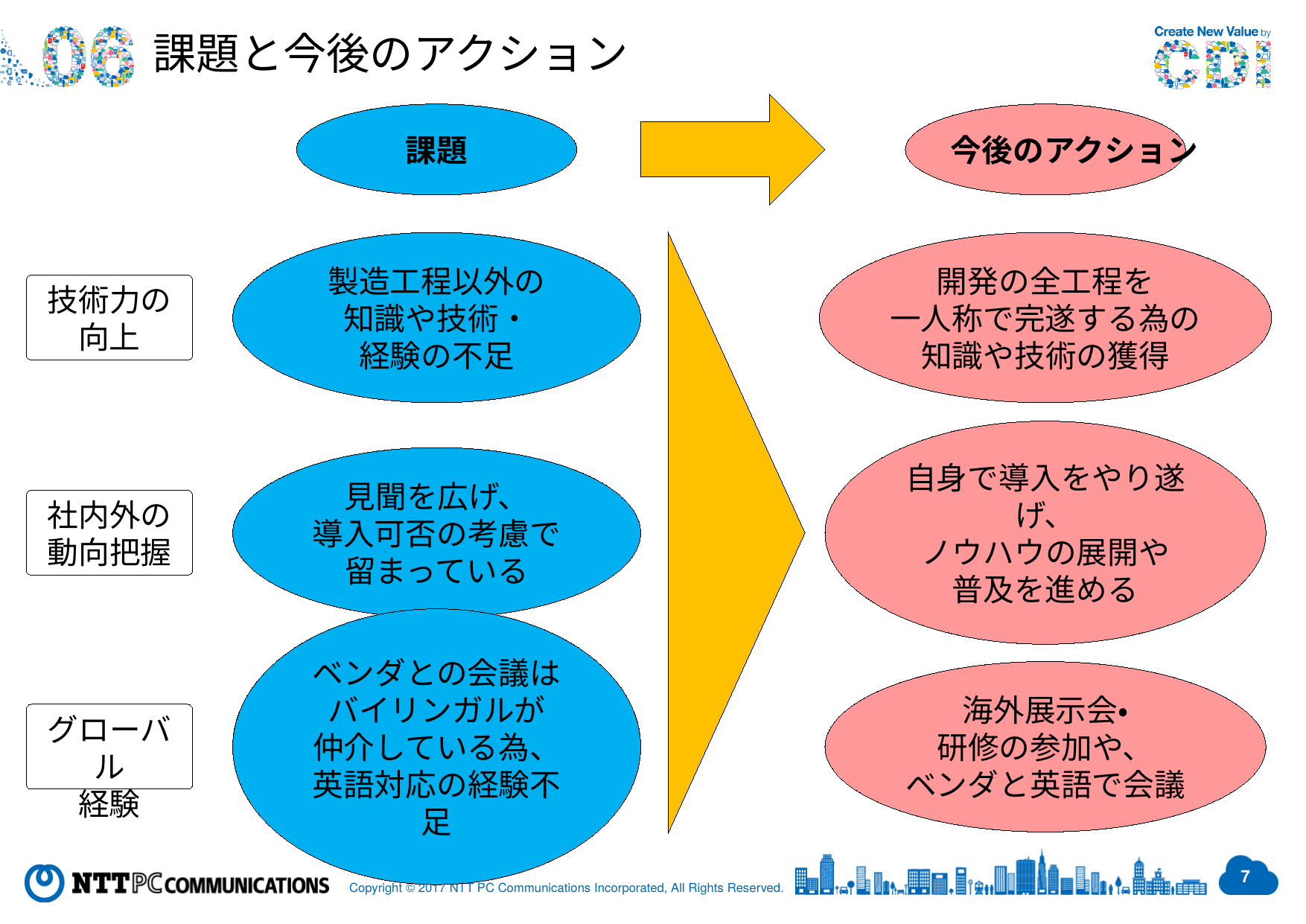

課題と今後のアクション

課題
今後のアクション
製造工程以外の
知識や技術・
経験の不足
開発の全工程を
一人称で完遂する為の
知識や技術の獲得
技術力の
向上
見聞を広げ、
導入可否の考慮で
留まっている
自身で導入をやり遂げ、
ノウハウの展開や
普及を進める

社内外の
動向把握
ベンダとの会議は
バイリンガルが
仲介している為、
英語対応の経験不足
海外展示会・
研修の参加や、
ベンダと英語で会議
グローバル
経験